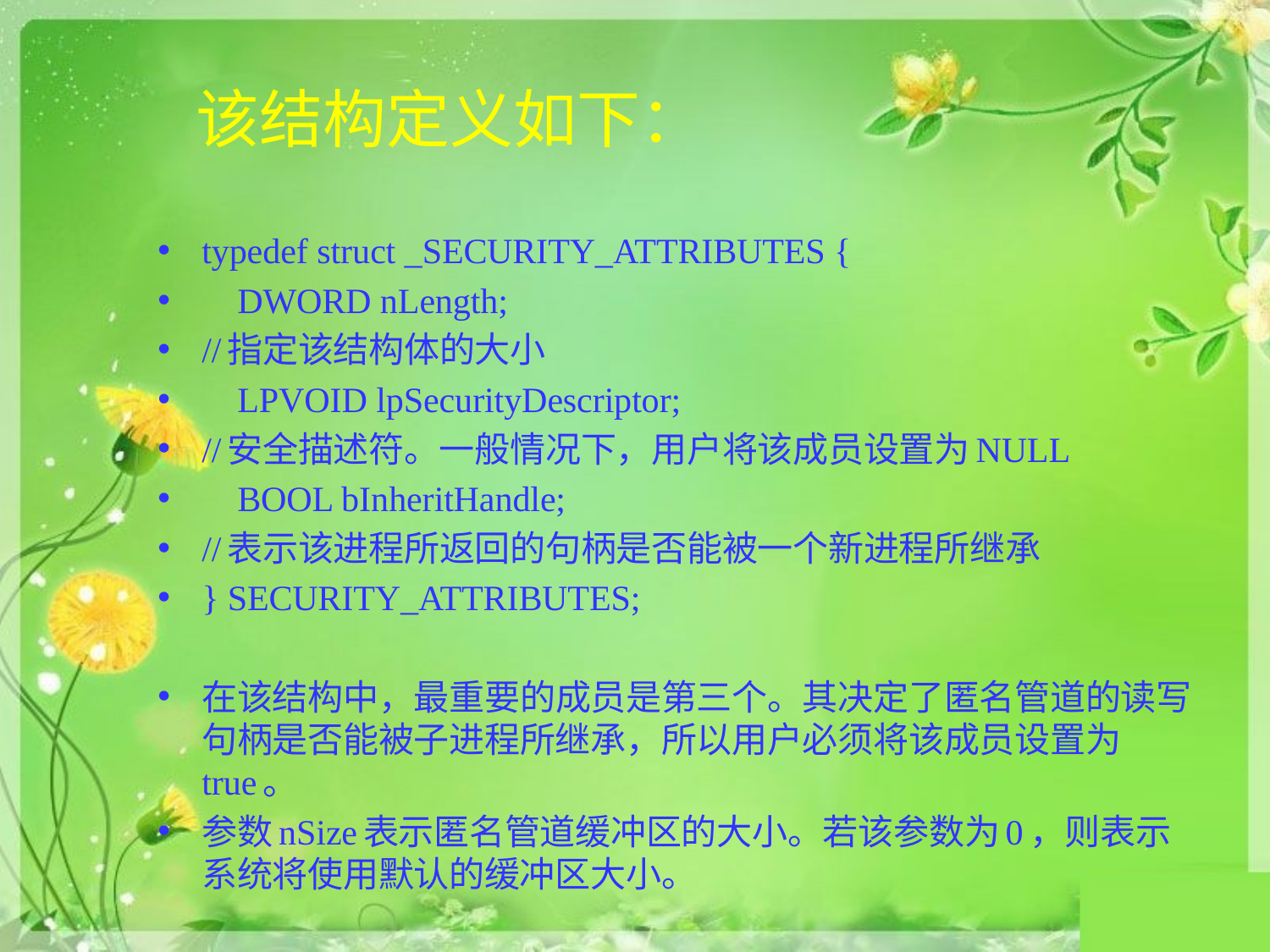

# 该结构定义如下：
typedef struct _SECURITY_ATTRIBUTES {
    DWORD nLength;
//指定该结构体的大小
    LPVOID lpSecurityDescriptor;
//安全描述符。一般情况下，用户将该成员设置为NULL
    BOOL bInheritHandle;
//表示该进程所返回的句柄是否能被一个新进程所继承
} SECURITY_ATTRIBUTES;

在该结构中，最重要的成员是第三个。其决定了匿名管道的读写句柄是否能被子进程所继承，所以用户必须将该成员设置为true。
参数nSize表示匿名管道缓冲区的大小。若该参数为0，则表示系统将使用默认的缓冲区大小。